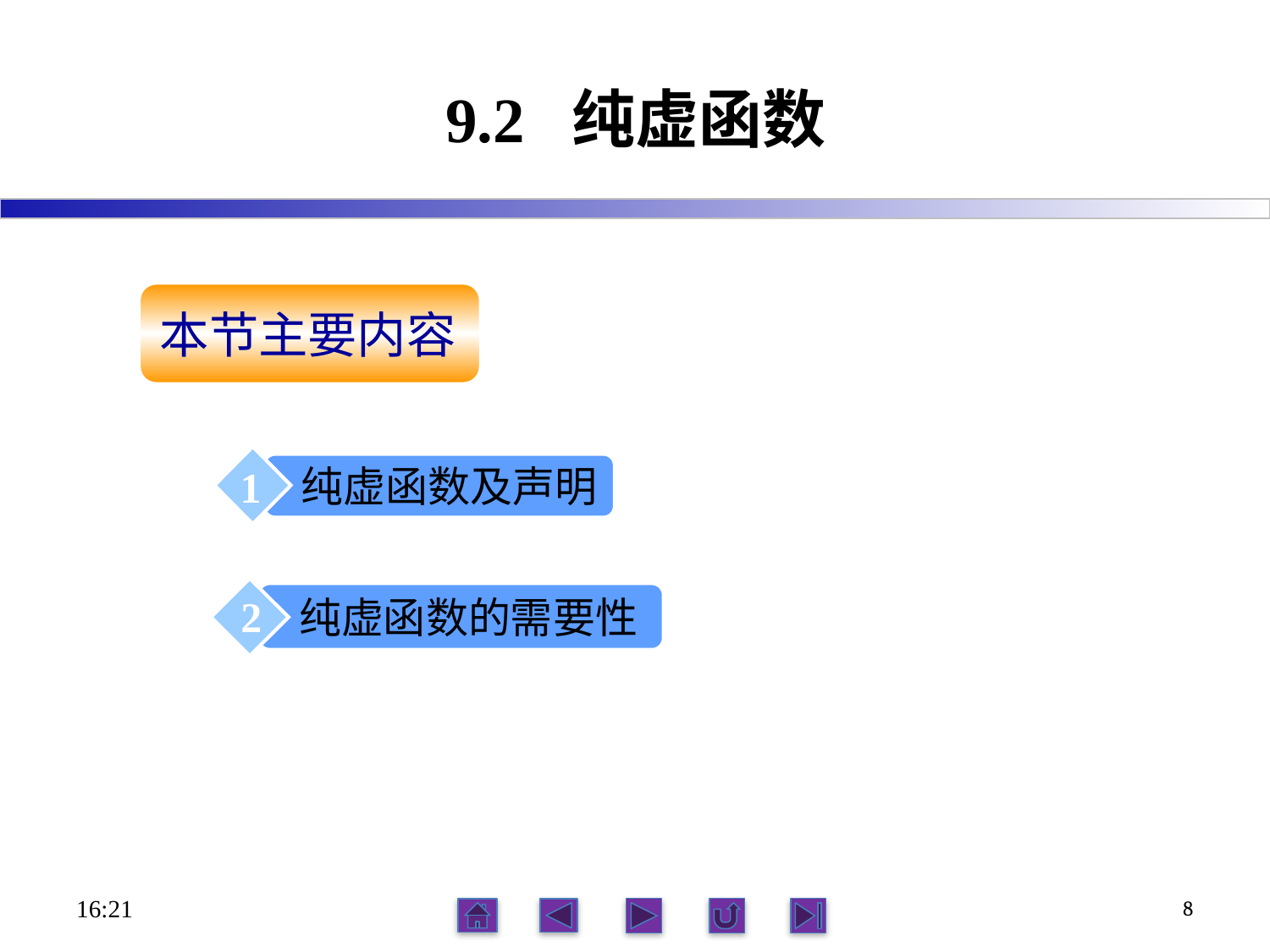

# 9.2  纯虚函数

本节主要内容

纯虚函数及声明
1

2

纯虚函数的需要性
3
16:21
8